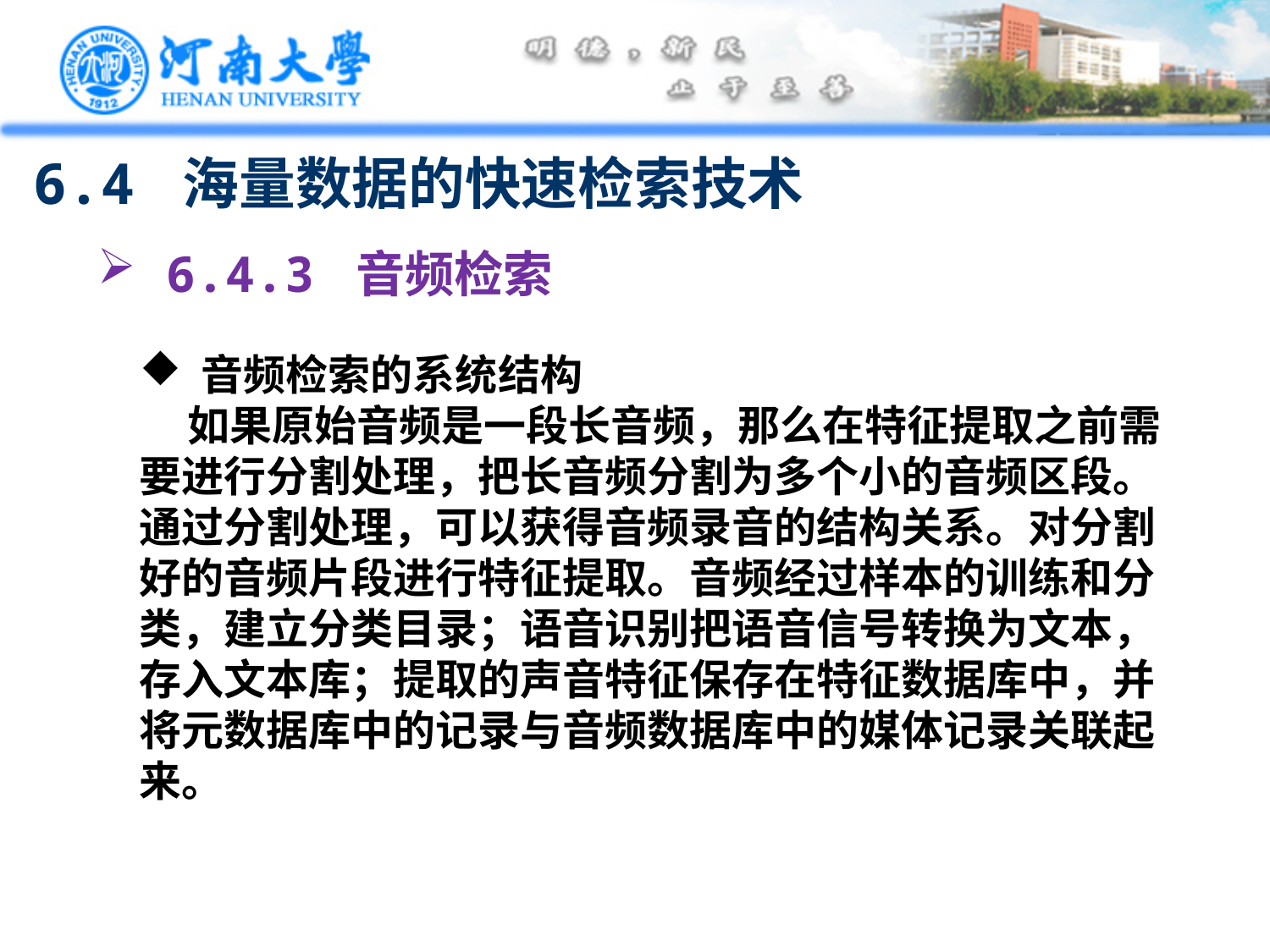

6.4 海量数据的快速检索技术
 6.4.3 音频检索
 音频检索的系统结构
    如果原始音频是一段长音频，那么在特征提取之前需要进行分割处理，把长音频分割为多个小的音频区段。通过分割处理，可以获得音频录音的结构关系。对分割好的音频片段进行特征提取。音频经过样本的训练和分类，建立分类目录；语音识别把语音信号转换为文本，存入文本库；提取的声音特征保存在特征数据库中，并将元数据库中的记录与音频数据库中的媒体记录关联起来。